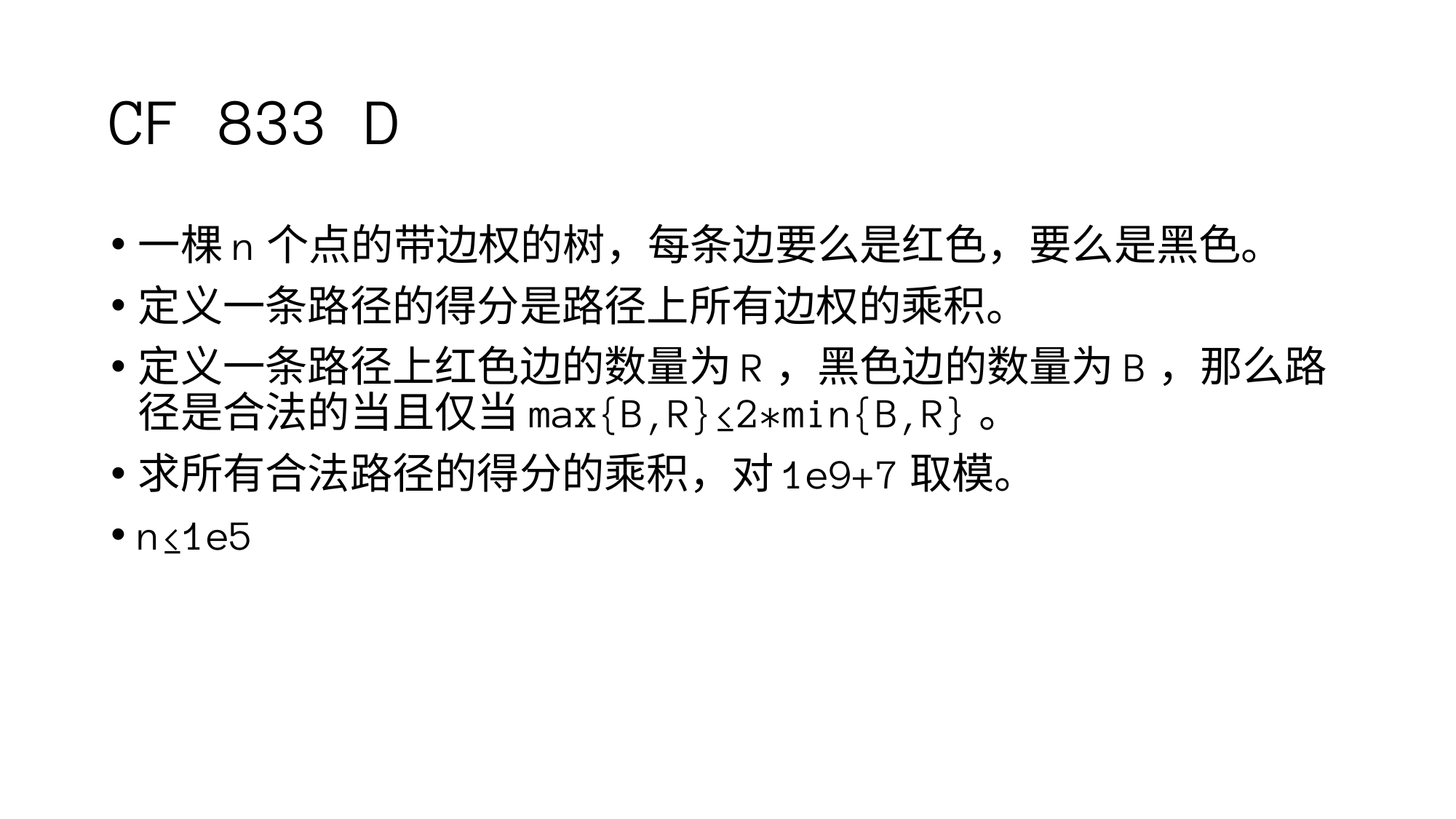

# CF 833 D
一棵n个点的带边权的树，每条边要么是红色，要么是黑色。
定义一条路径的得分是路径上所有边权的乘积。
定义一条路径上红色边的数量为R，黑色边的数量为B，那么路径是合法的当且仅当max{B,R}≤2*min{B,R}。
求所有合法路径的得分的乘积，对1e9+7取模。
n≤1e5